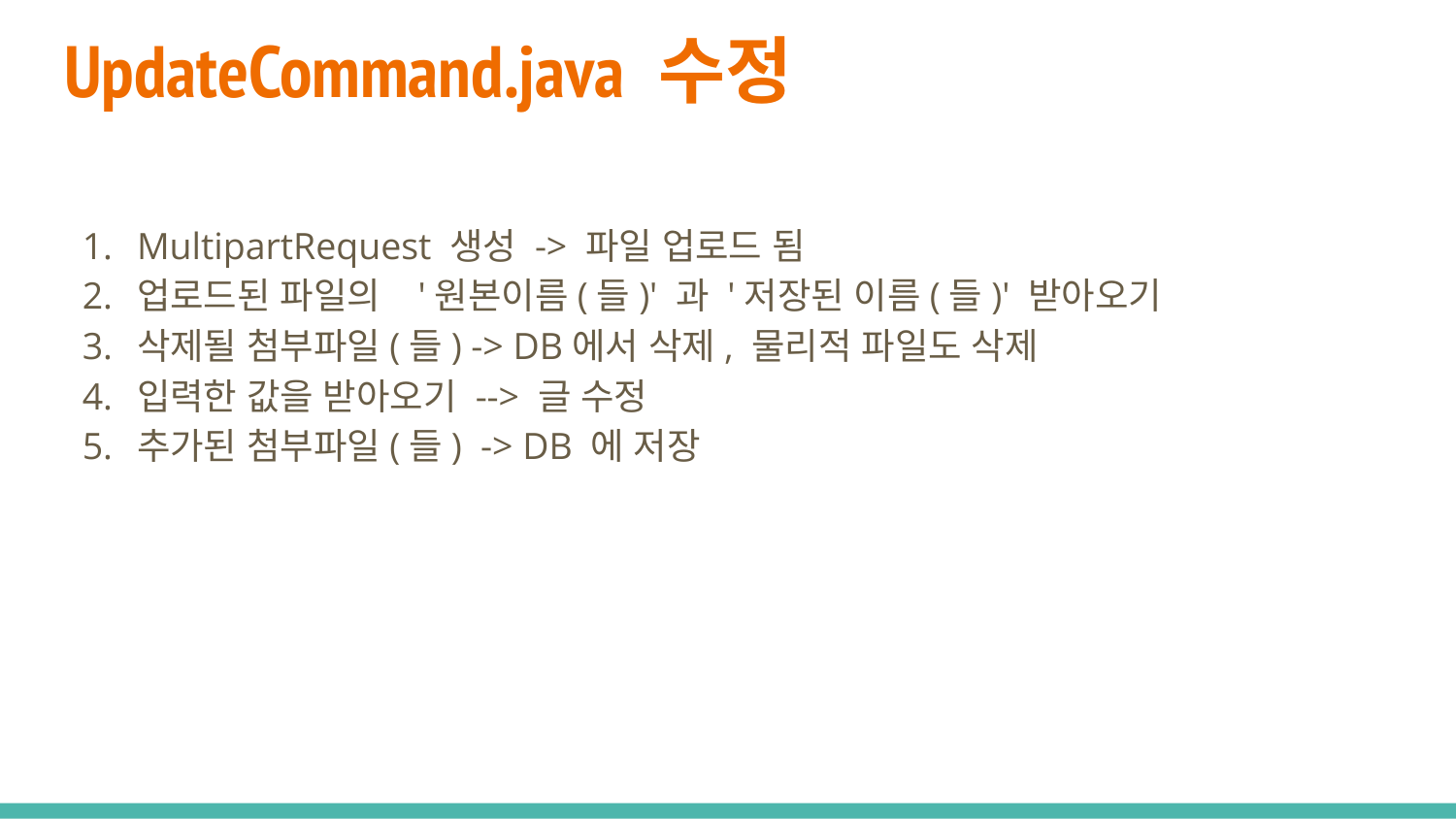

# UpdateCommand.java 수정
MultipartRequest 생성 -> 파일 업로드 됨
업로드된 파일의   '원본이름(들)' 과 '저장된 이름(들)' 받아오기
삭제될 첨부파일(들) -> DB에서 삭제, 물리적 파일도 삭제
입력한 값을 받아오기 --> 글 수정
추가된 첨부파일(들)  -> DB 에 저장